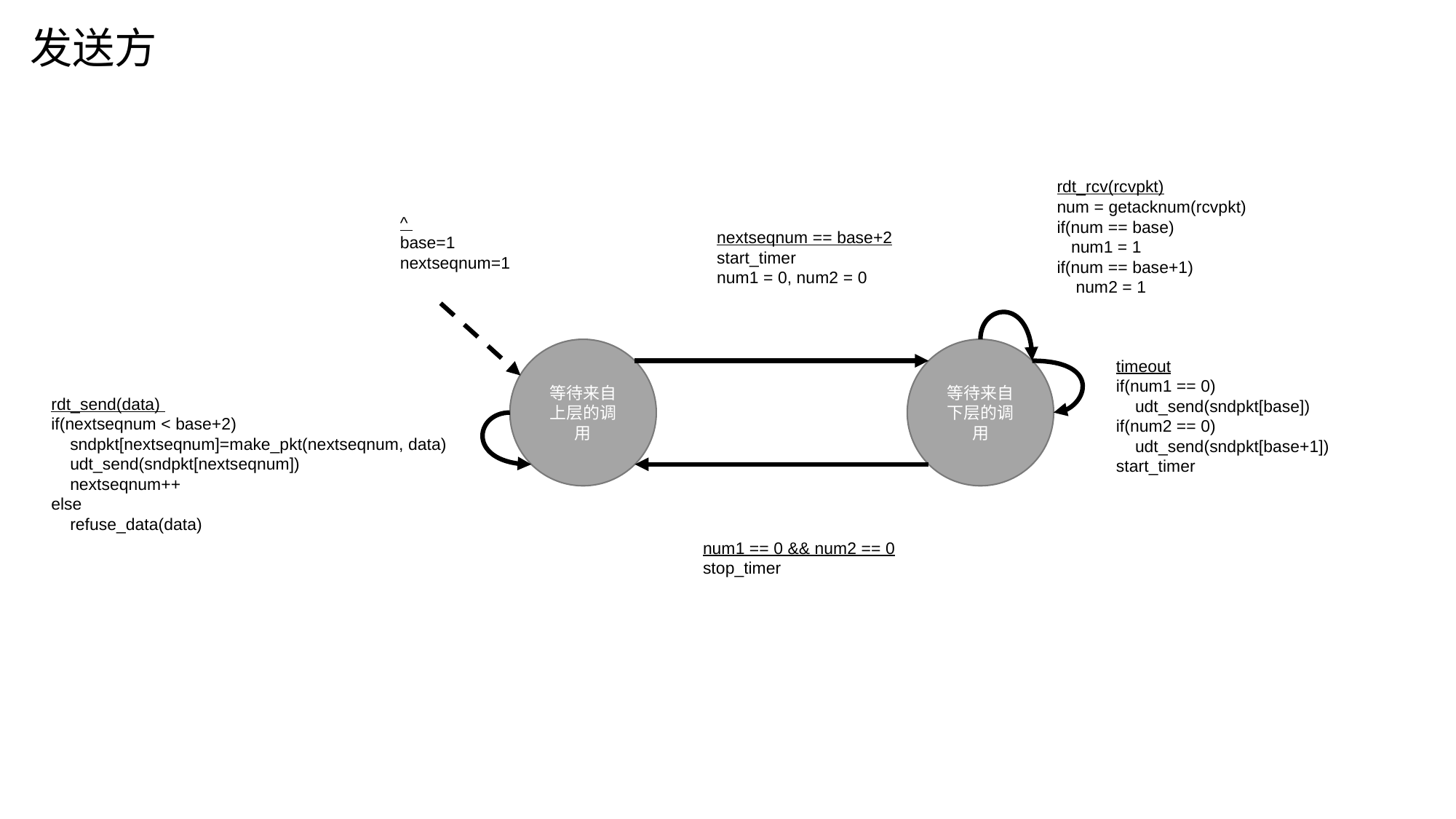

发送方
rdt_rcv(rcvpkt)
num = getacknum(rcvpkt)
if(num == base)
   num1 = 1
if(num == base+1)
    num2 = 1
^
base=1
nextseqnum=1
nextseqnum == base+2
start_timer
num1 = 0, num2 = 0
等待来自上层的调用
等待来自下层的调用
timeout
if(num1 == 0)
    udt_send(sndpkt[base])
if(num2 == 0)
    udt_send(sndpkt[base+1])
start_timer
rdt_send(data)
if(nextseqnum < base+2)
    sndpkt[nextseqnum]=make_pkt(nextseqnum, data)
    udt_send(sndpkt[nextseqnum])
    nextseqnum++
else
    refuse_data(data)
num1 == 0 && num2 == 0
stop_timer